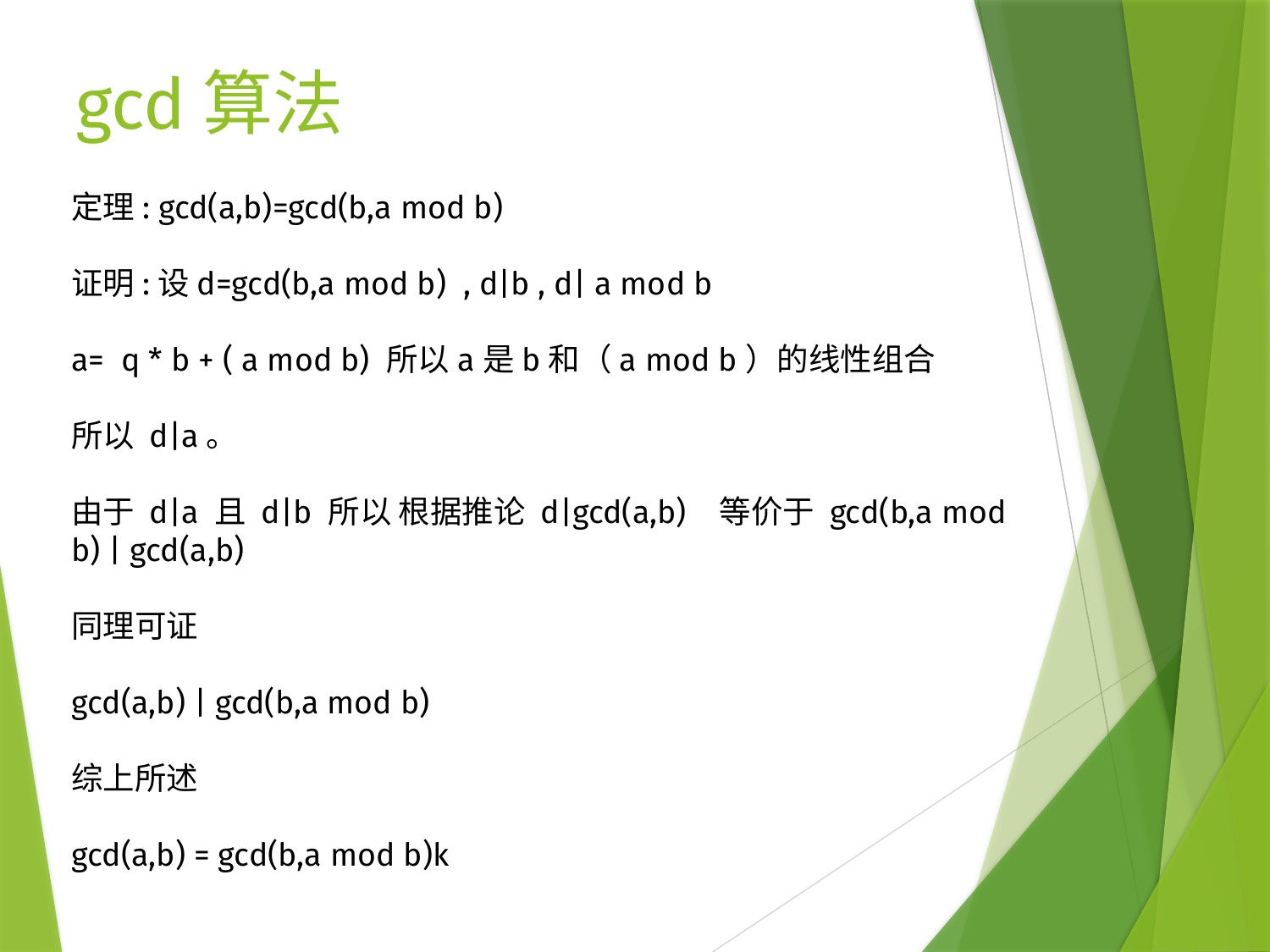

# gcd算法
定理: gcd(a,b)=gcd(b,a mod b)

证明:设d=gcd(b,a mod b)  , d|b , d| a mod b

a=  q * b + ( a mod b) 所以a是b和（a mod b）的线性组合

所以 d|a。

由于 d|a 且 d|b 所以 根据推论 d|gcd(a,b)   等价于 gcd(b,a mod b) | gcd(a,b)

同理可证

gcd(a,b) | gcd(b,a mod b)

综上所述

gcd(a,b) = gcd(b,a mod b)k